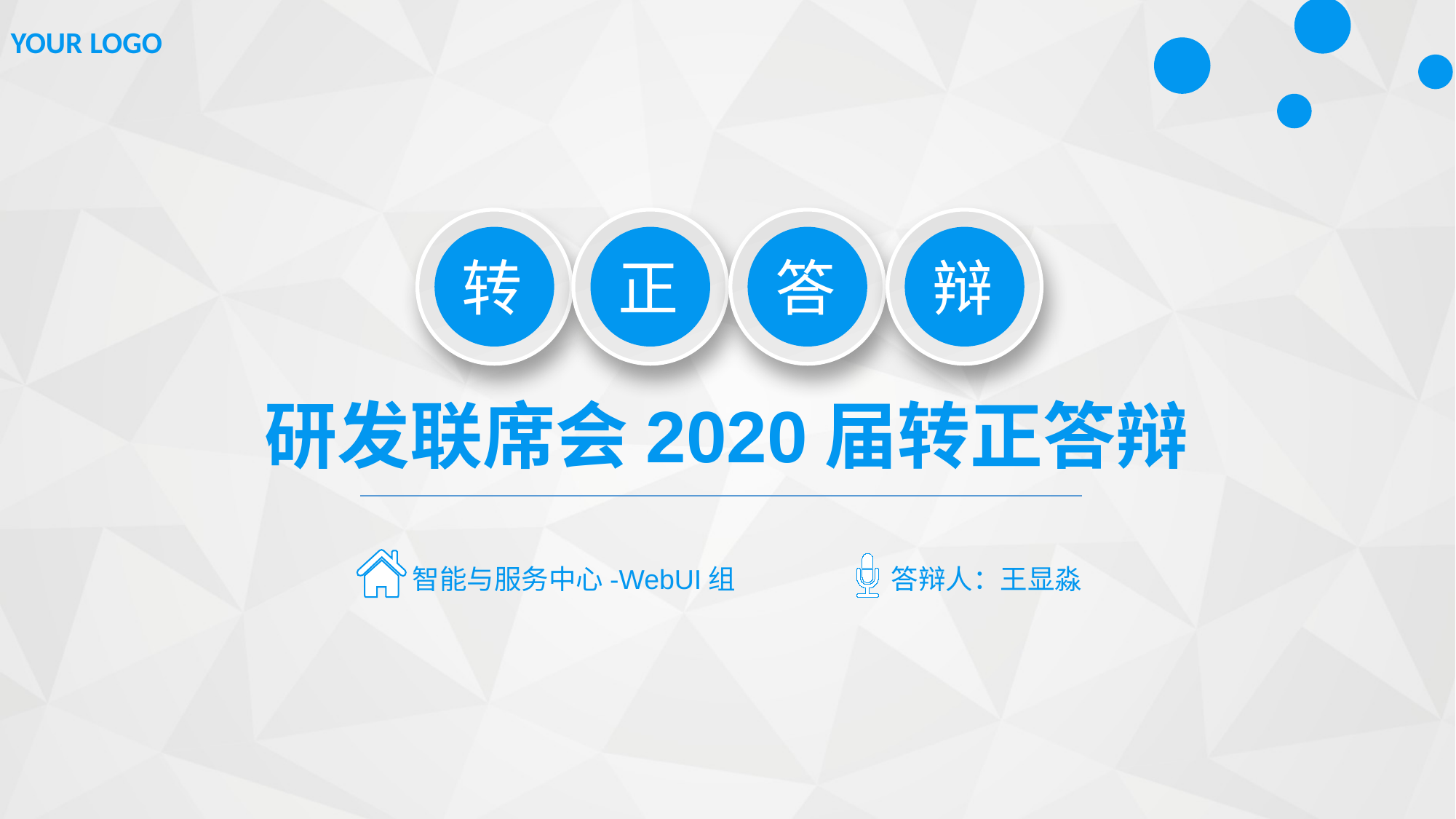

YOUR LOGO

转

正

答

辩
研发联席会2020届转正答辩

智能与服务中心-WebUI组
答辩人：王显淼